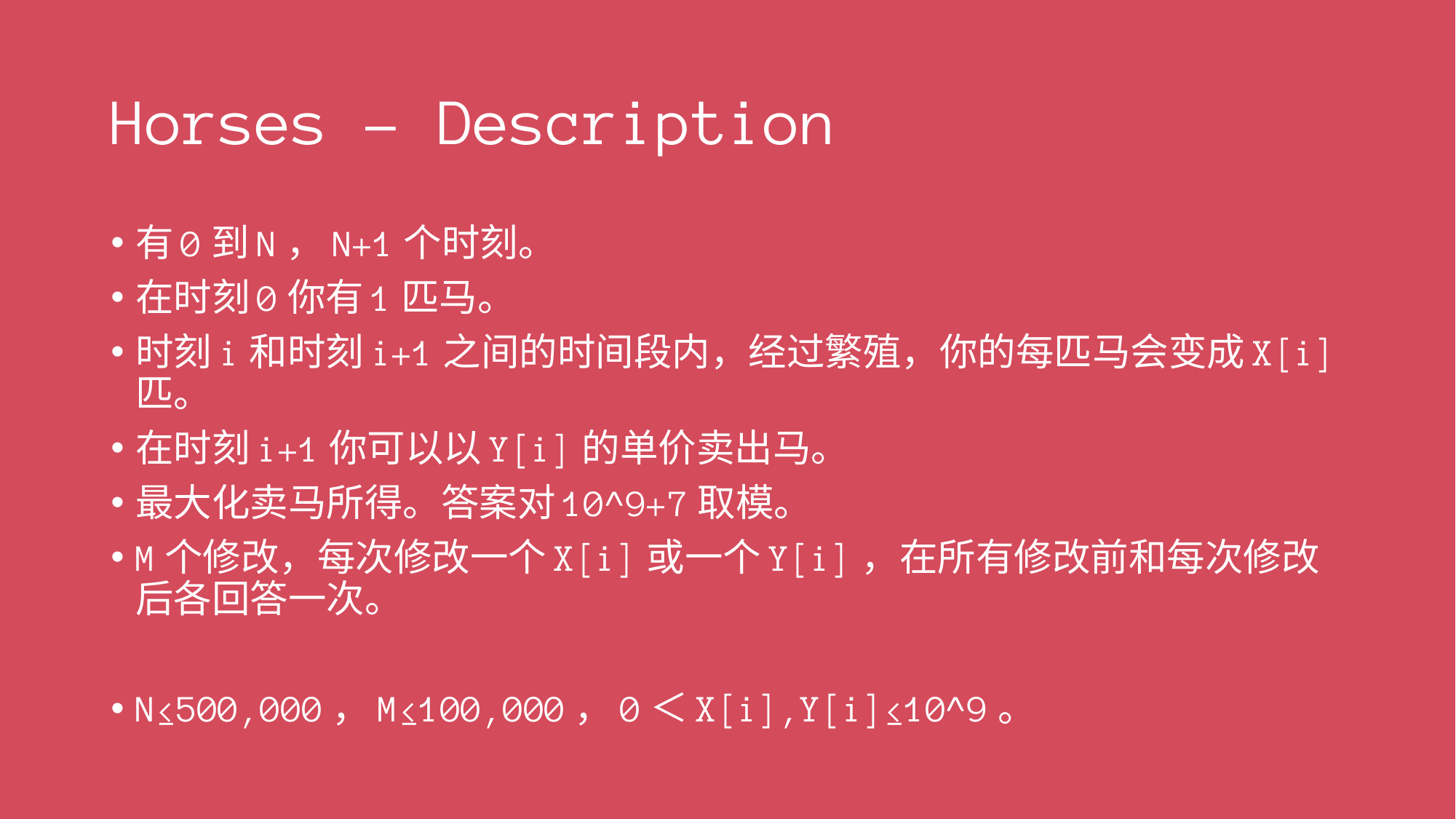

# Horses - Description
有0到N，N+1个时刻。
在时刻0你有1匹马。
时刻i和时刻i+1之间的时间段内，经过繁殖，你的每匹马会变成X[i]匹。
在时刻i+1你可以以Y[i]的单价卖出马。
最大化卖马所得。答案对10^9+7取模。
M个修改，每次修改一个X[i]或一个Y[i]，在所有修改前和每次修改后各回答一次。

N≤500,000，M≤100,000，0＜X[i],Y[i]≤10^9。